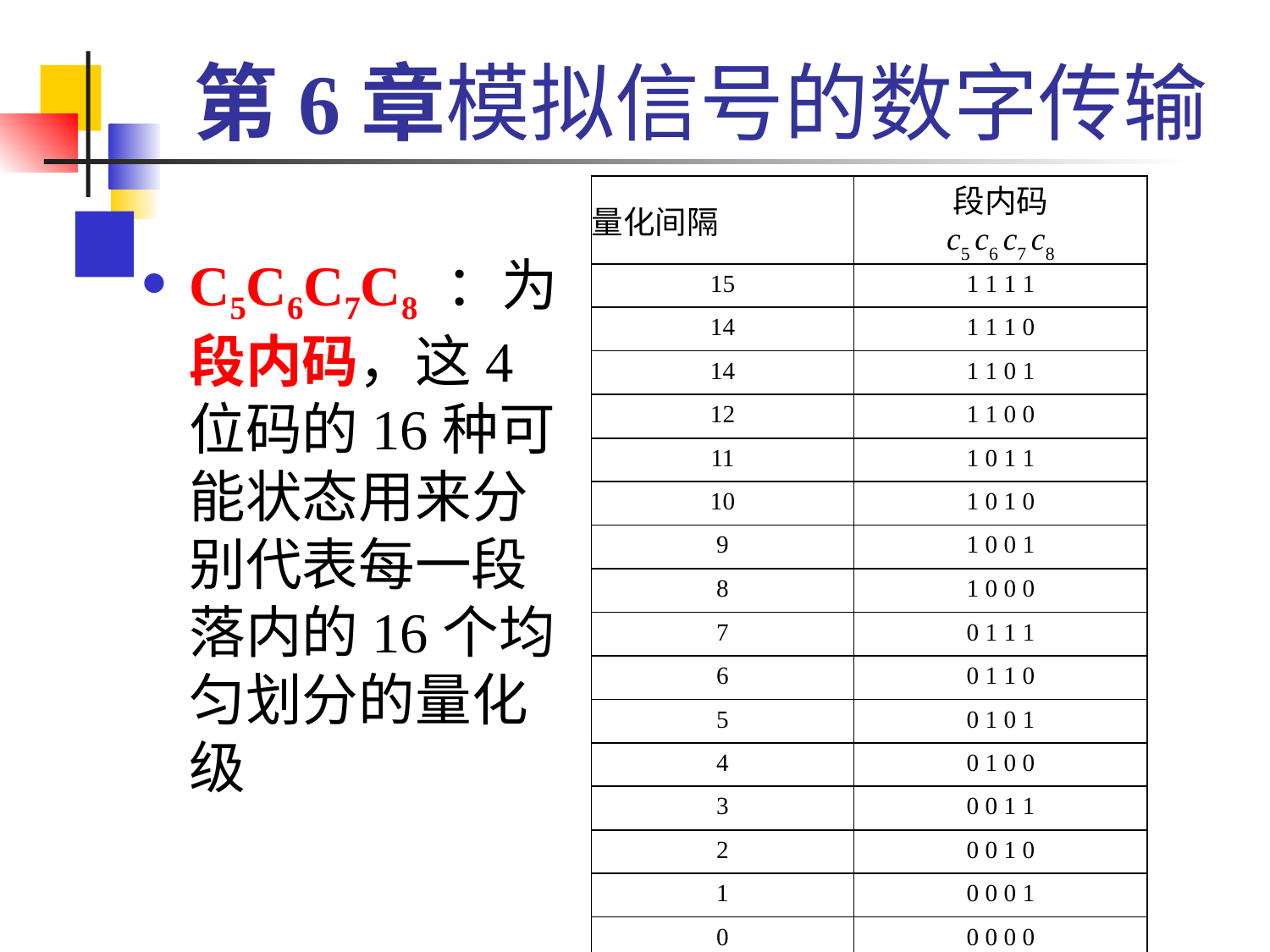

# 第6章模拟信号的数字传输

C5C6C7C8 ：为段内码，这4位码的16种可能状态用来分别代表每一段落内的16个均匀划分的量化级
| 量化间隔 | 段内码 c5 c6 c7 c8 |
| --- | --- |
| 15 | 1 1 1 1 |
| 14 | 1 1 1 0 |
| 14 | 1 1 0 1 |
| 12 | 1 1 0 0 |
| 11 | 1 0 1 1 |
| 10 | 1 0 1 0 |
| 9 | 1 0 0 1 |
| 8 | 1 0 0 0 |
| 7 | 0 1 1 1 |
| 6 | 0 1 1 0 |
| 5 | 0 1 0 1 |
| 4 | 0 1 0 0 |
| 3 | 0 0 1 1 |
| 2 | 0 0 1 0 |
| 1 | 0 0 0 1 |
| 0 | 0 0 0 0 |